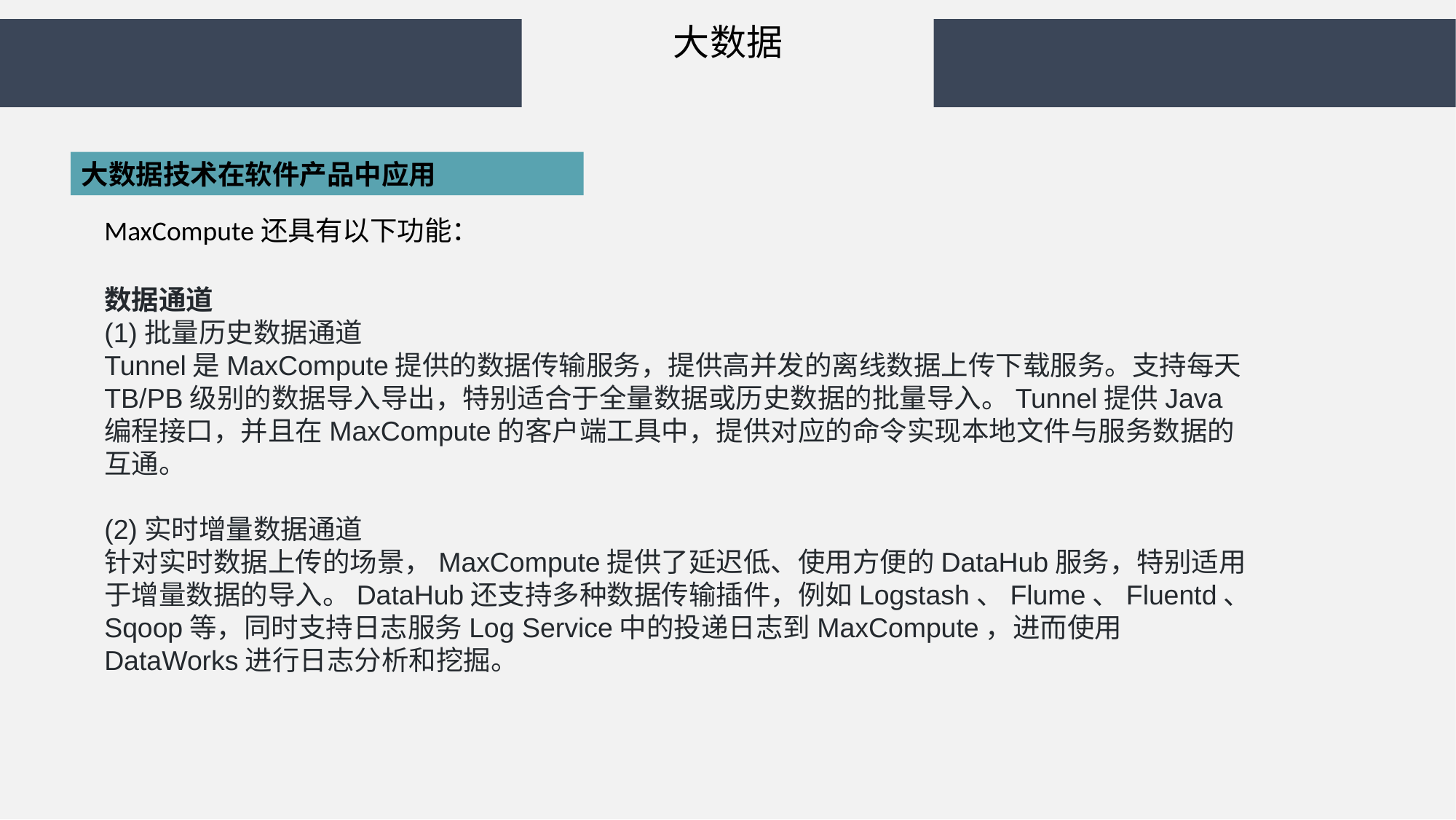

大数据

大数据技术在软件产品中应用
MaxCompute还具有以下功能：
数据通道
(1)批量历史数据通道
Tunnel是MaxCompute提供的数据传输服务，提供高并发的离线数据上传下载服务。支持每天TB/PB级别的数据导入导出，特别适合于全量数据或历史数据的批量导入。Tunnel提供Java编程接口，并且在MaxCompute的客户端工具中，提供对应的命令实现本地文件与服务数据的互通。
(2)实时增量数据通道
针对实时数据上传的场景，MaxCompute提供了延迟低、使用方便的DataHub服务，特别适用于增量数据的导入。DataHub还支持多种数据传输插件，例如Logstash、Flume、Fluentd、Sqoop等，同时支持日志服务Log Service中的投递日志到MaxCompute，进而使用DataWorks进行日志分析和挖掘。